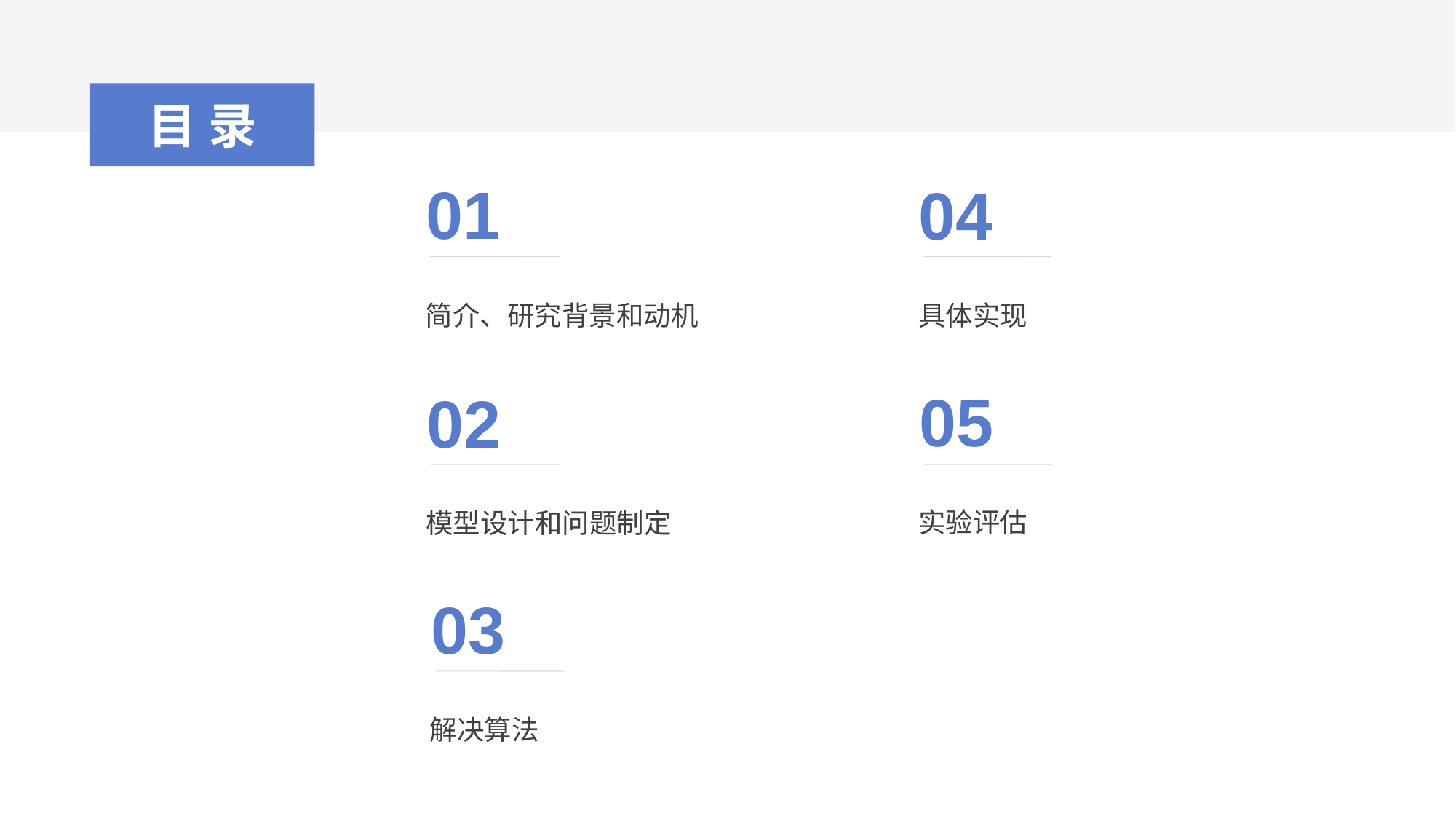

目录
01
04
简介、研究背景和动机
具体实现
05
02
实验评估
模型设计和问题制定
03
解决算法